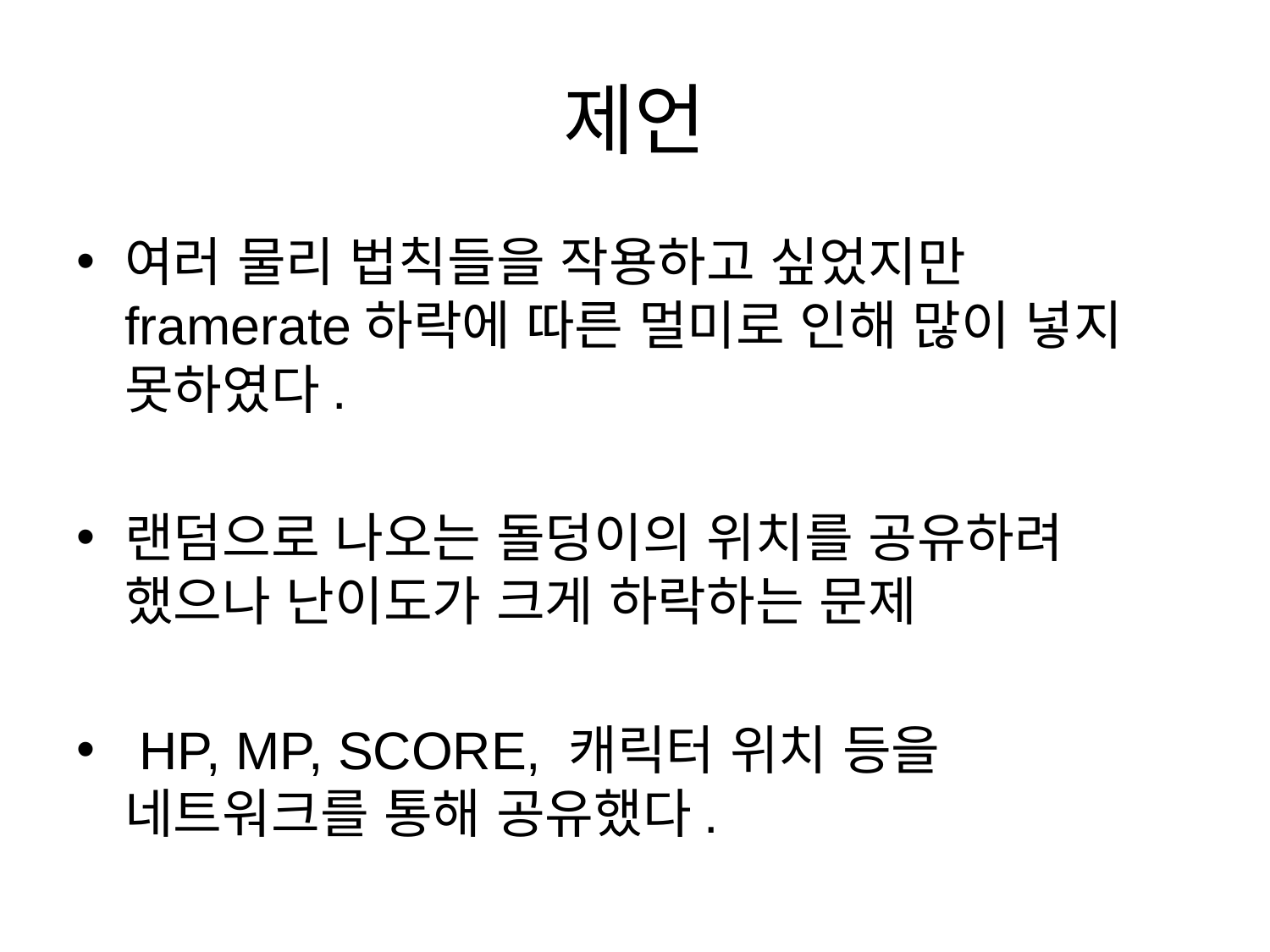

# 제언
여러 물리 법칙들을 작용하고 싶었지만 framerate하락에 따른 멀미로 인해 많이 넣지 못하였다.

랜덤으로 나오는 돌덩이의 위치를 공유하려 했으나 난이도가 크게 하락하는 문제

 HP, MP, SCORE, 캐릭터 위치 등을 네트워크를 통해 공유했다.